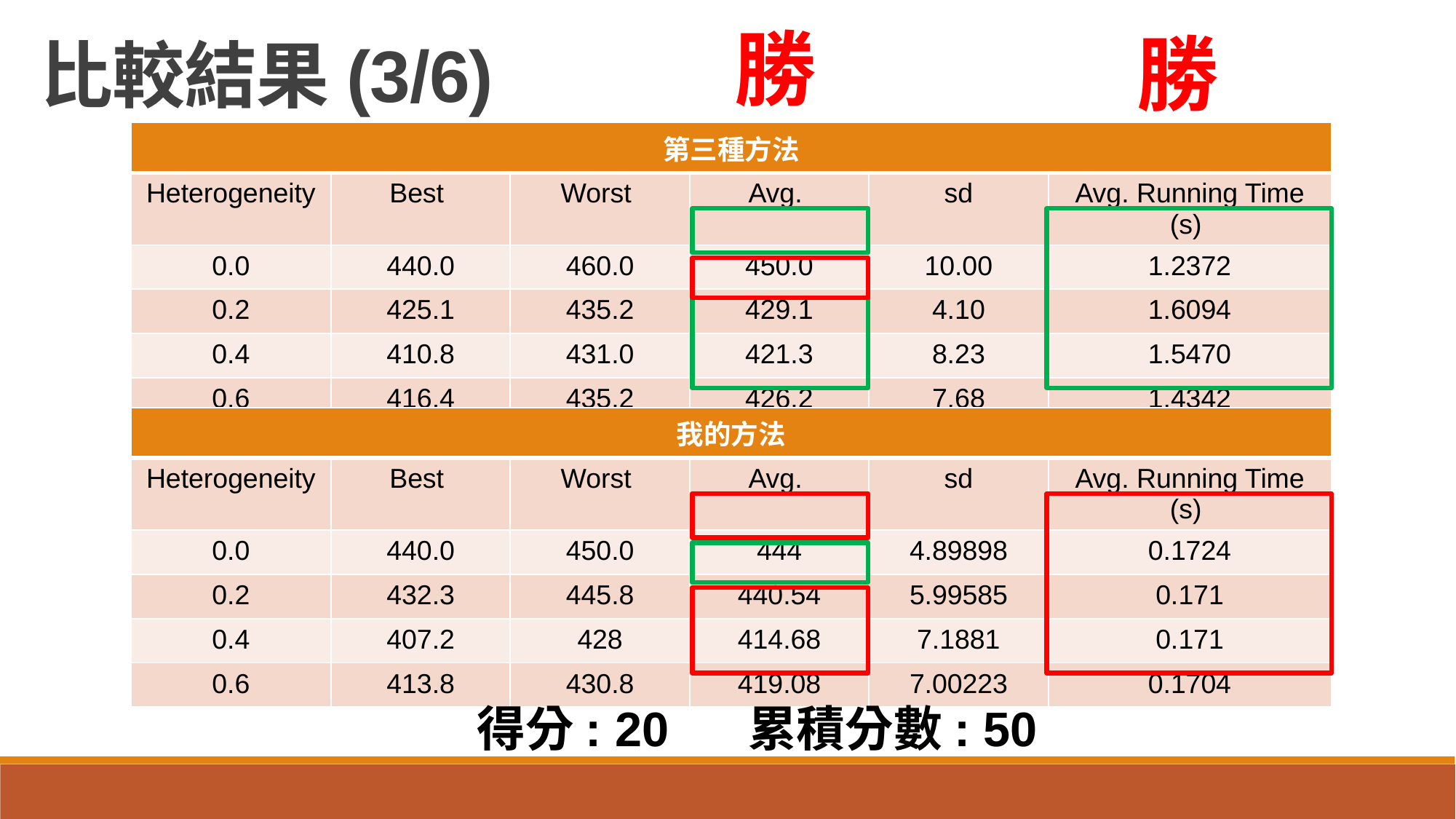

勝
勝
比較結果(3/6)
| 第三種方法 |  |  |  |  |  |
| --- | --- | --- | --- | --- | --- |
| Heterogeneity | Best | Worst | Avg. | sd | Avg. Running Time (s) |
| 0.0 | 440.0 | 460.0 | 450.0 | 10.00 | 1.2372 |
| 0.2 | 425.1 | 435.2 | 429.1 | 4.10 | 1.6094 |
| 0.4 | 410.8 | 431.0 | 421.3 | 8.23 | 1.5470 |
| 0.6 | 416.4 | 435.2 | 426.2 | 7.68 | 1.4342 |

| 我的方法 |  |  |  |  |  |
| --- | --- | --- | --- | --- | --- |
| Heterogeneity | Best | Worst | Avg. | sd | Avg. Running Time (s) |
| 0.0 | 440.0 | 450.0 | 444 | 4.89898 | 0.1724 |
| 0.2 | 432.3 | 445.8 | 440.54 | 5.99585 | 0.171 |
| 0.4 | 407.2 | 428 | 414.68 | 7.1881 | 0.171 |
| 0.6 | 413.8 | 430.8 | 419.08 | 7.00223 | 0.1704 |

得分: 20     累積分數: 50